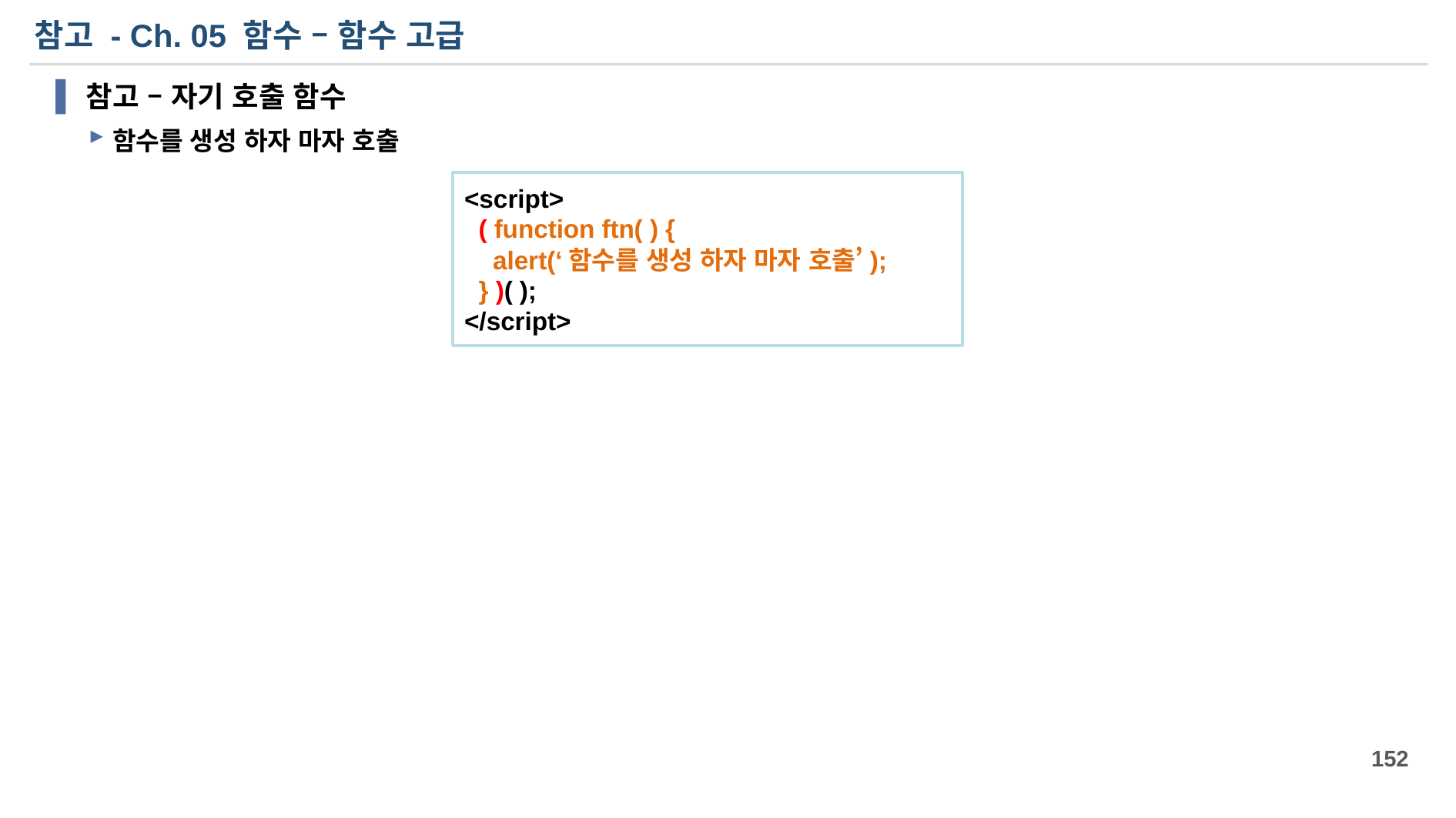

# 참고 - Ch. 05 함수 – 함수 고급
참고 – 자기 호출 함수
함수를 생성 하자 마자 호출

<script>
  ( function ftn( ) {
    alert(‘함수를 생성 하자 마자 호출’);
  } )( );
</script>
152